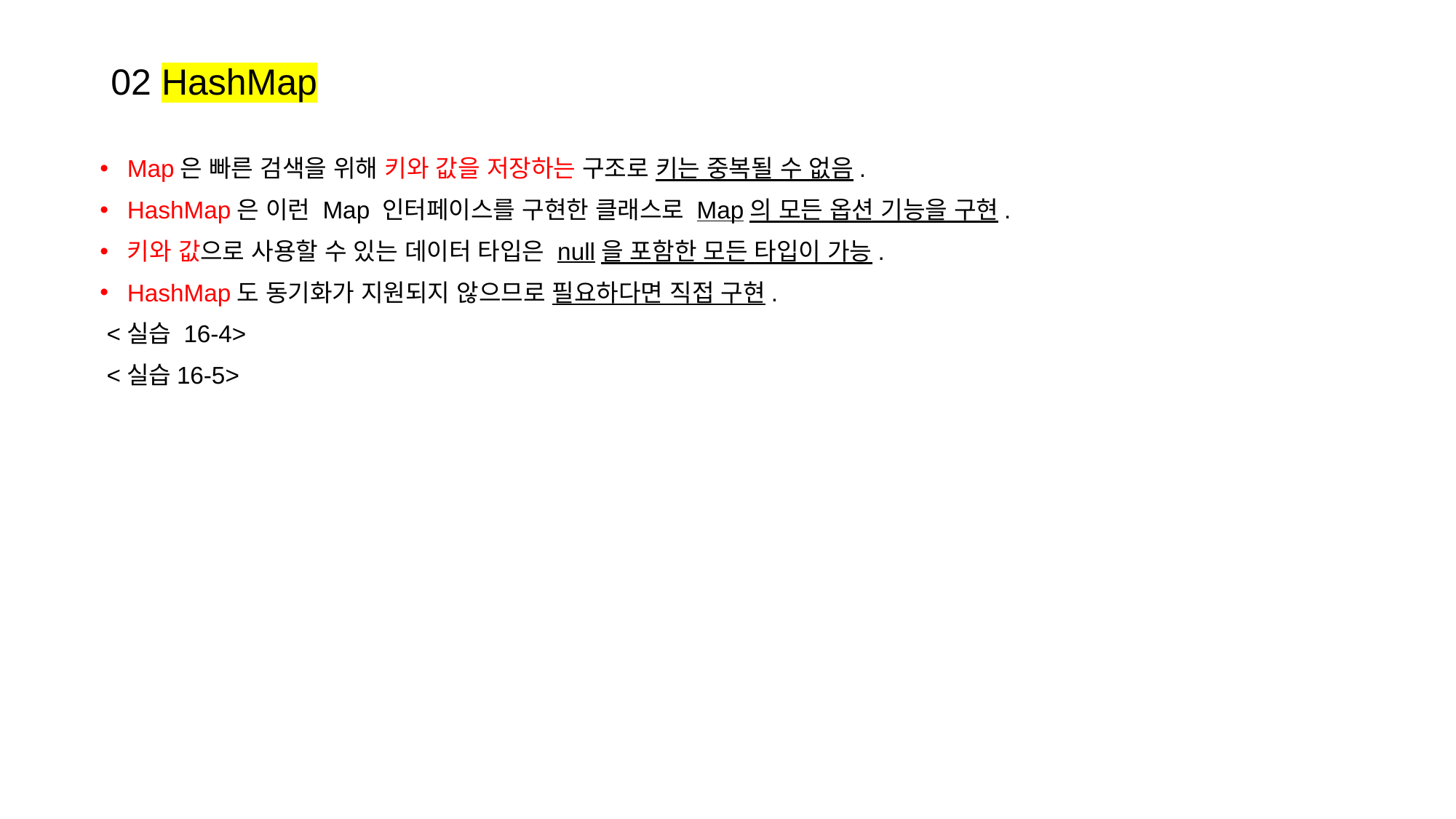

# 02 HashMap
Map은 빠른 검색을 위해 키와 값을 저장하는 구조로 키는 중복될 수 없음.
HashMap은 이런 Map 인터페이스를 구현한 클래스로 Map의 모든 옵션 기능을 구현.
키와 값으로 사용할 수 있는 데이터 타입은 null을 포함한 모든 타입이 가능.
HashMap도 동기화가 지원되지 않으므로 필요하다면 직접 구현.
 <실습 16-4>
 <실습16-5>